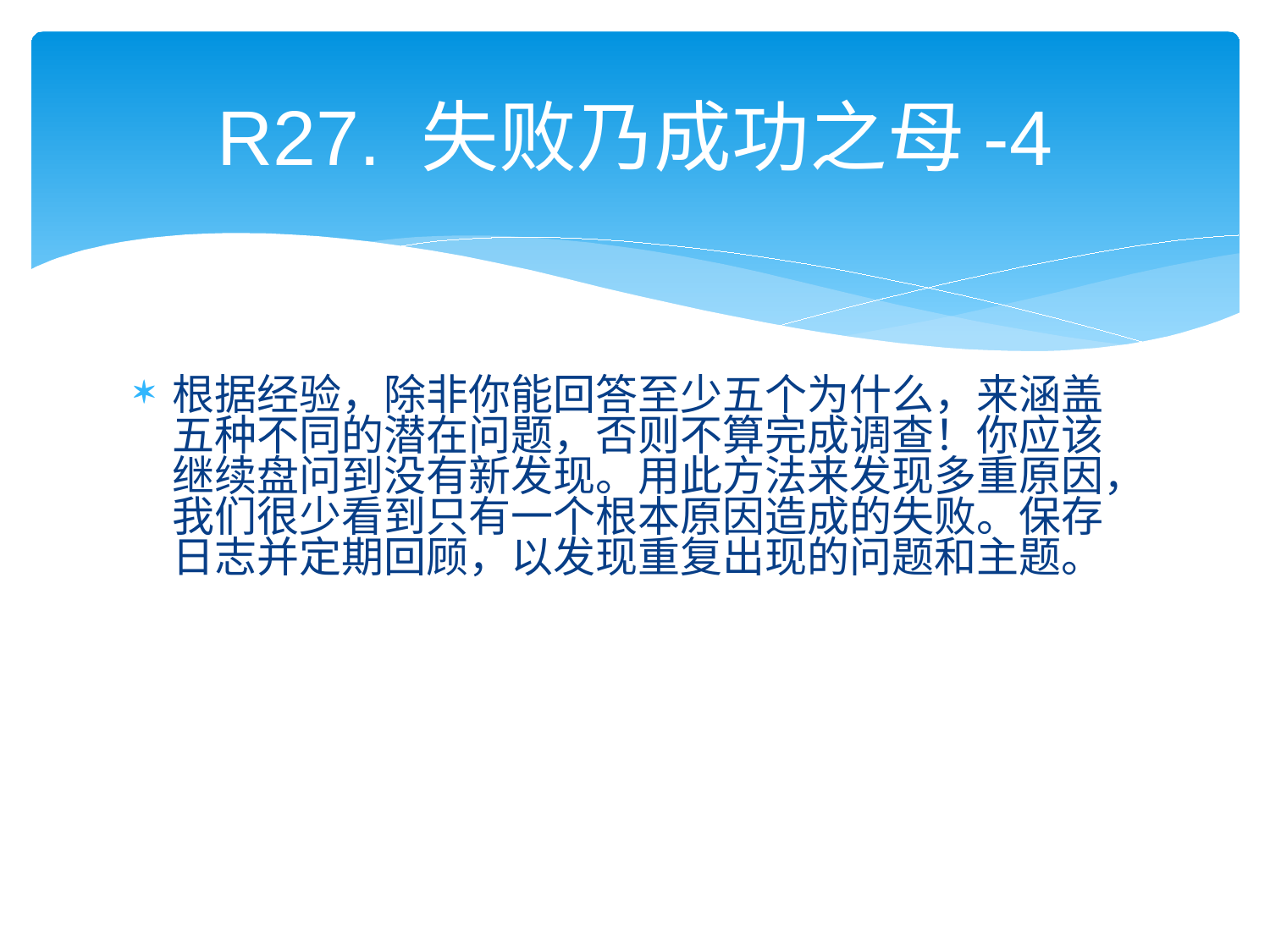

# R27. 失败乃成功之母-4
根据经验，除非你能回答至少五个为什么，来涵盖五种不同的潜在问题，否则不算完成调查！你应该继续盘问到没有新发现。用此方法来发现多重原因，我们很少看到只有一个根本原因造成的失败。保存日志并定期回顾，以发现重复出现的问题和主题。